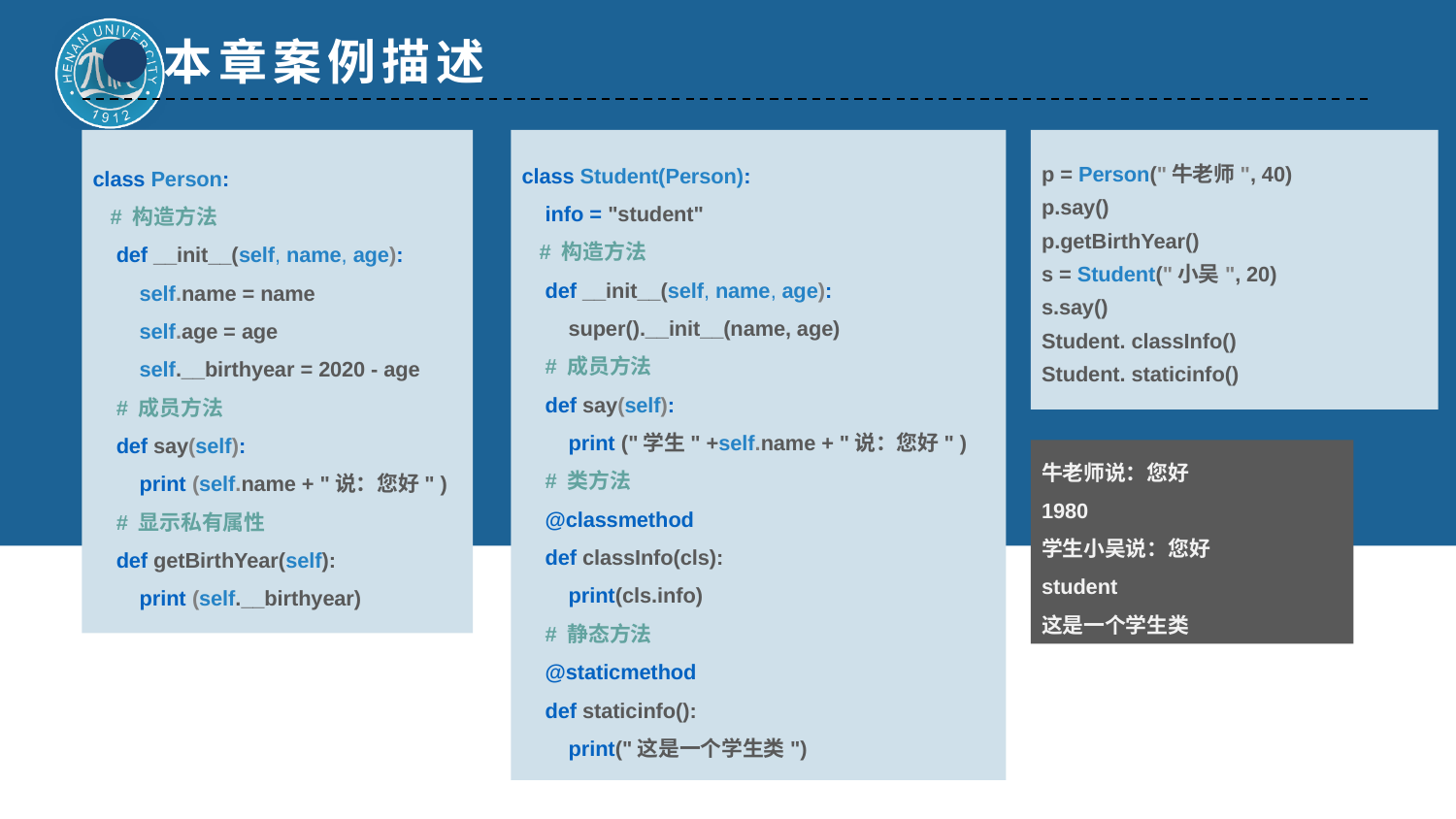

本章案例描述

class Student(Person):
    info = "student"
   # 构造方法
    def __init__(self, name, age):
        super().__init__(name, age)
    # 成员方法
    def say(self):
        print ("学生" +self.name + "说：您好" )
    # 类方法
    @classmethod
    def classInfo(cls):
        print(cls.info)
    # 静态方法
    @staticmethod
    def staticinfo():
        print("这是一个学生类")
p = Person("牛老师", 40)
p.say()
p.getBirthYear()
s = Student("小吴", 20)
s.say()
Student. classInfo()
Student. staticinfo()
class Person:
   # 构造方法
    def __init__(self, name, age):
        self.name = name
        self.age = age
        self.__birthyear = 2020 - age
    # 成员方法
    def say(self):
        print (self.name + "说：您好" )
    # 显示私有属性
    def getBirthYear(self):
        print (self.__birthyear)
牛老师说：您好
1980
学生小吴说：您好
student
这是一个学生类